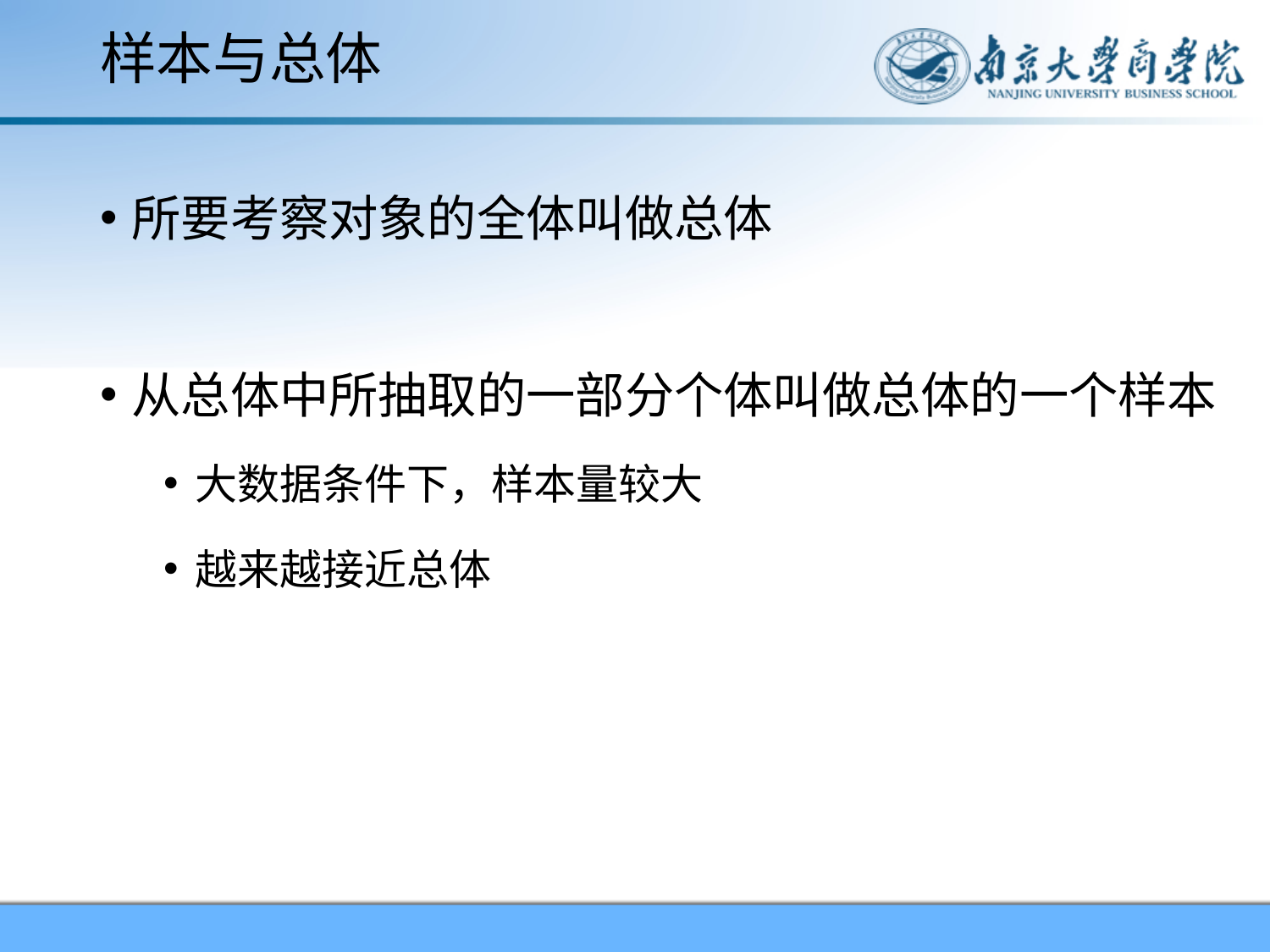

# 样本与总体
所要考察对象的全体叫做总体

从总体中所抽取的一部分个体叫做总体的一个样本
大数据条件下，样本量较大
越来越接近总体